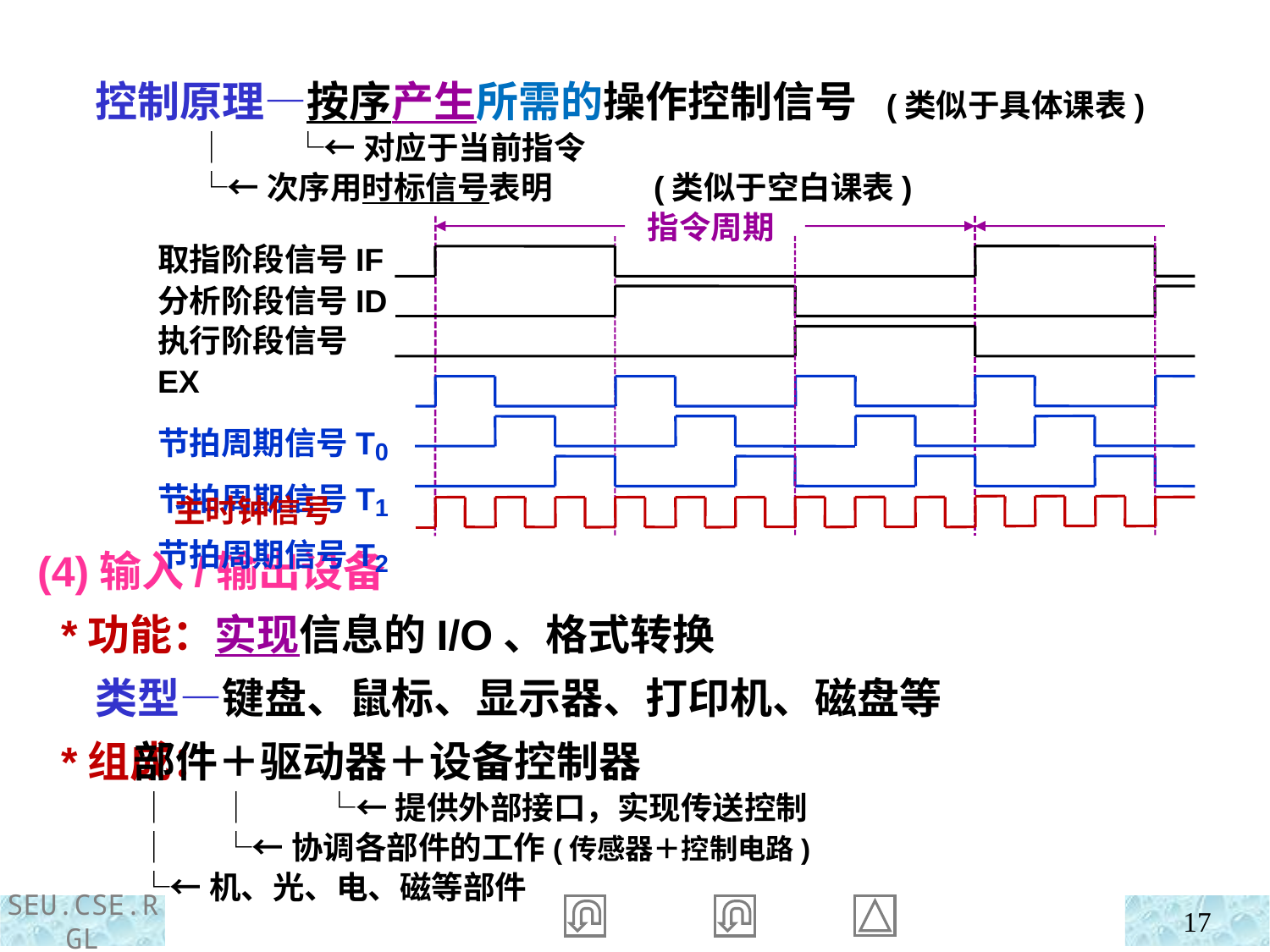

控制原理—按序产生所需的操作控制信号  (类似于具体课表)
                      │         └←对应于当前指令
                      └←次序用时标信号表明             (类似于空白课表)
指令周期

取指阶段信号IF
分析阶段信号ID
执行阶段信号EX
节拍周期信号T0
节拍周期信号T1
节拍周期信号T2

主时钟信号

(4)输入/输出设备
  *功能：实现信息的I/O、格式转换
     类型—键盘、鼠标、显示器、打印机、磁盘等
  *组成：
         部件＋驱动器＋设备控制器
              │       │          └←提供外部接口，实现传送控制
              │       └←协调各部件的工作(传感器＋控制电路)
              └←机、光、电、磁等部件

17